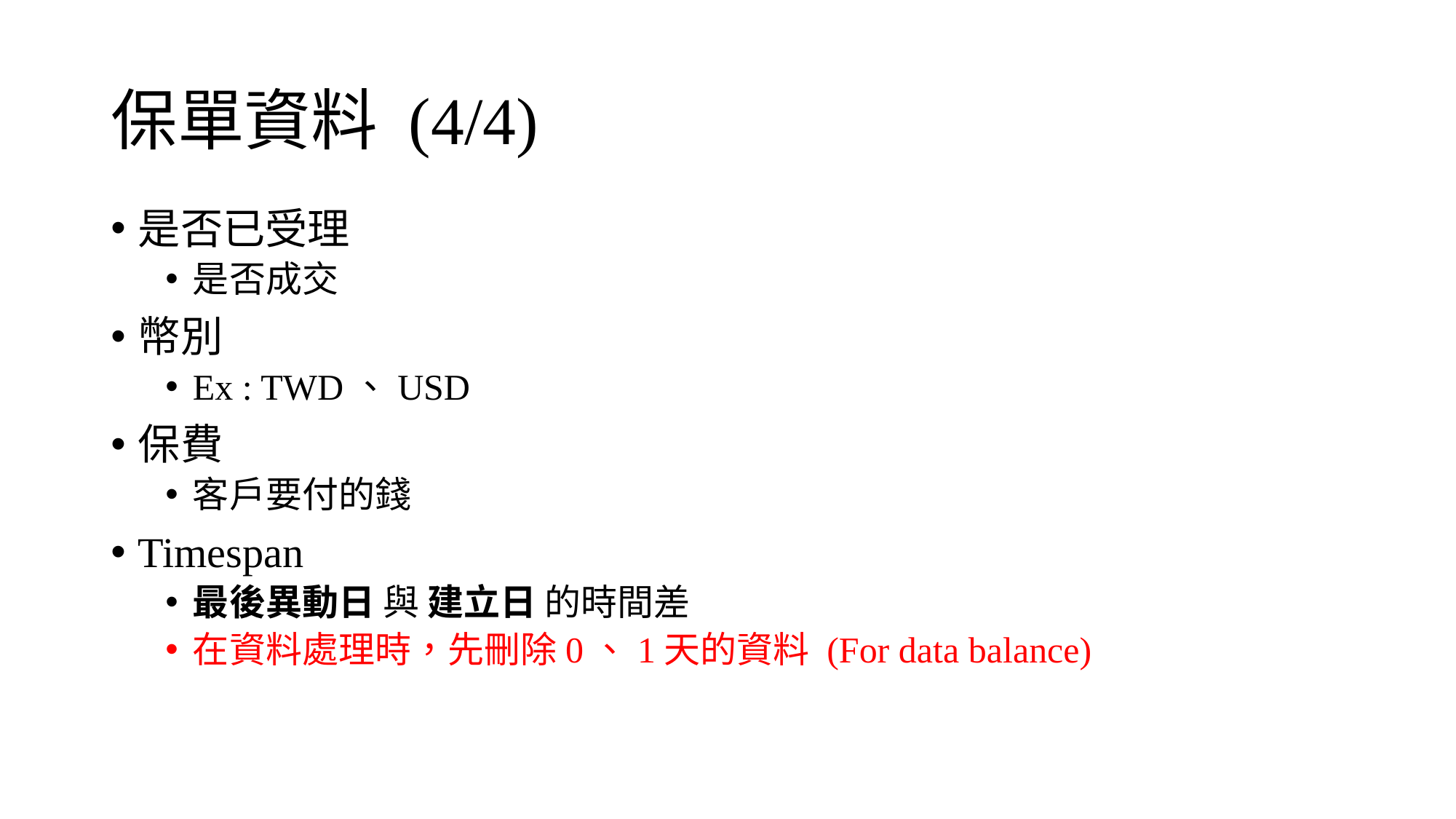

# 保單資料 (4/4)
是否已受理
是否成交
幣別
Ex : TWD、USD
保費
客戶要付的錢
Timespan
最後異動日 與 建立日 的時間差
在資料處理時，先刪除0、1天的資料 (For data balance)